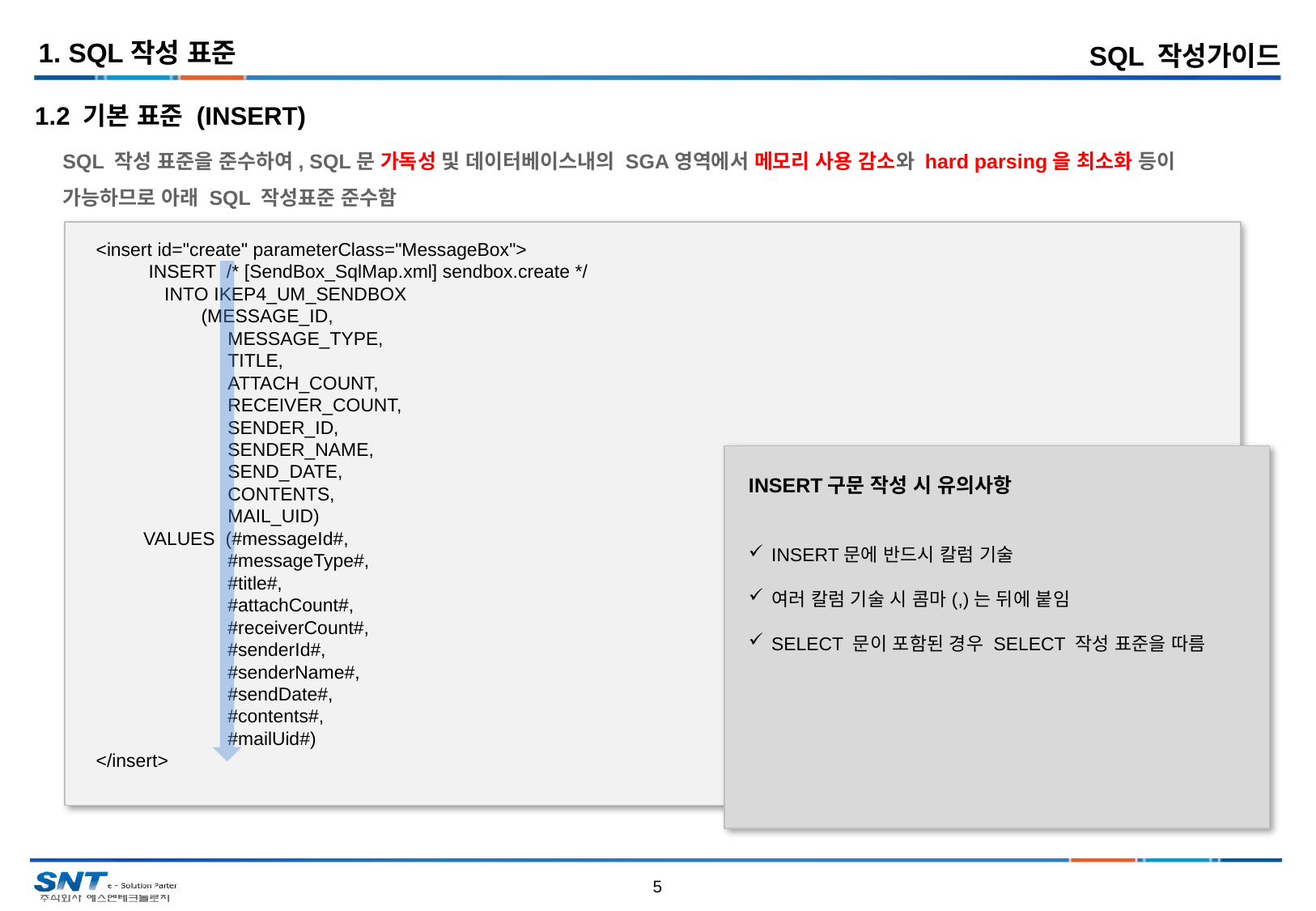

1. SQL작성 표준
SQL 작성가이드
1.2 기본 표준 (INSERT)
SQL 작성 표준을 준수하여, SQL문 가독성 및 데이터베이스내의 SGA영역에서 메모리 사용 감소와 hard parsing을 최소화 등이 가능하므로 아래 SQL 작성표준 준수함

<insert id="create" parameterClass="MessageBox">
          INSERT  /* [SendBox_SqlMap.xml] sendbox.create */
             INTO IKEP4_UM_SENDBOX
                    (MESSAGE_ID,
	  MESSAGE_TYPE,
	  TITLE,
	  ATTACH_COUNT,
	  RECEIVER_COUNT,
	  SENDER_ID,
	  SENDER_NAME,
	  SEND_DATE,
	  CONTENTS,
	  MAIL_UID)
         VALUES  (#messageId#,
	  #messageType#,
	  #title#,
	  #attachCount#,
	  #receiverCount#,
	  #senderId#,
	  #senderName#,
	  #sendDate#,
	  #contents#,
	  #mailUid#)
</insert>

INSERT구문 작성 시 유의사항

INSERT문에 반드시 칼럼 기술

여러 칼럼 기술 시 콤마(,)는 뒤에 붙임

SELECT 문이 포함된 경우 SELECT 작성 표준을 따름